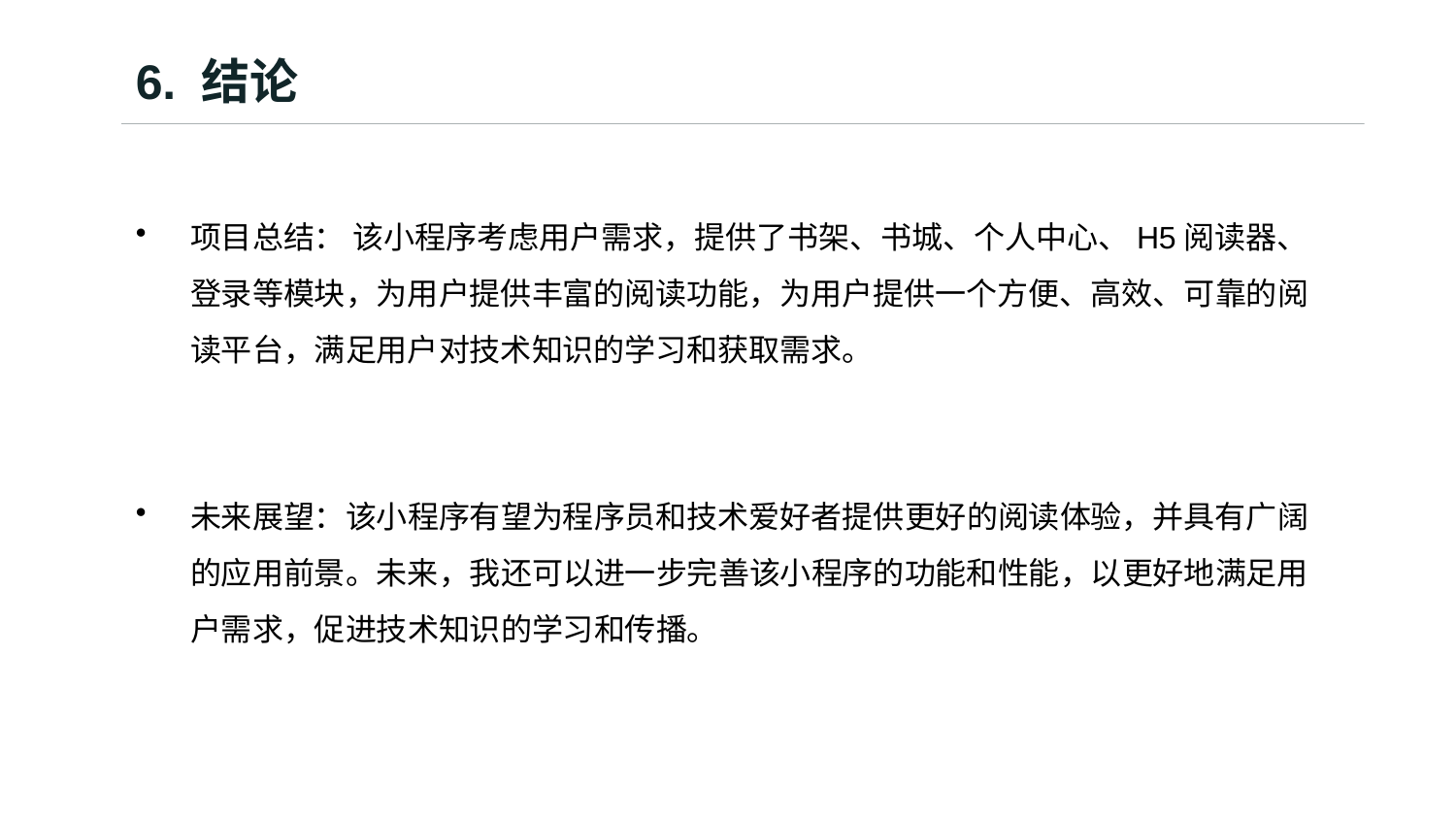

6. 结论

项目总结： 该小程序考虑用户需求，提供了书架、书城、个人中心、H5阅读器、登录等模块，为用户提供丰富的阅读功能，为用户提供一个方便、高效、可靠的阅读平台，满足用户对技术知识的学习和获取需求。

未来展望：该小程序有望为程序员和技术爱好者提供更好的阅读体验，并具有广阔的应用前景。未来，我还可以进一步完善该小程序的功能和性能，以更好地满足用户需求，促进技术知识的学习和传播。